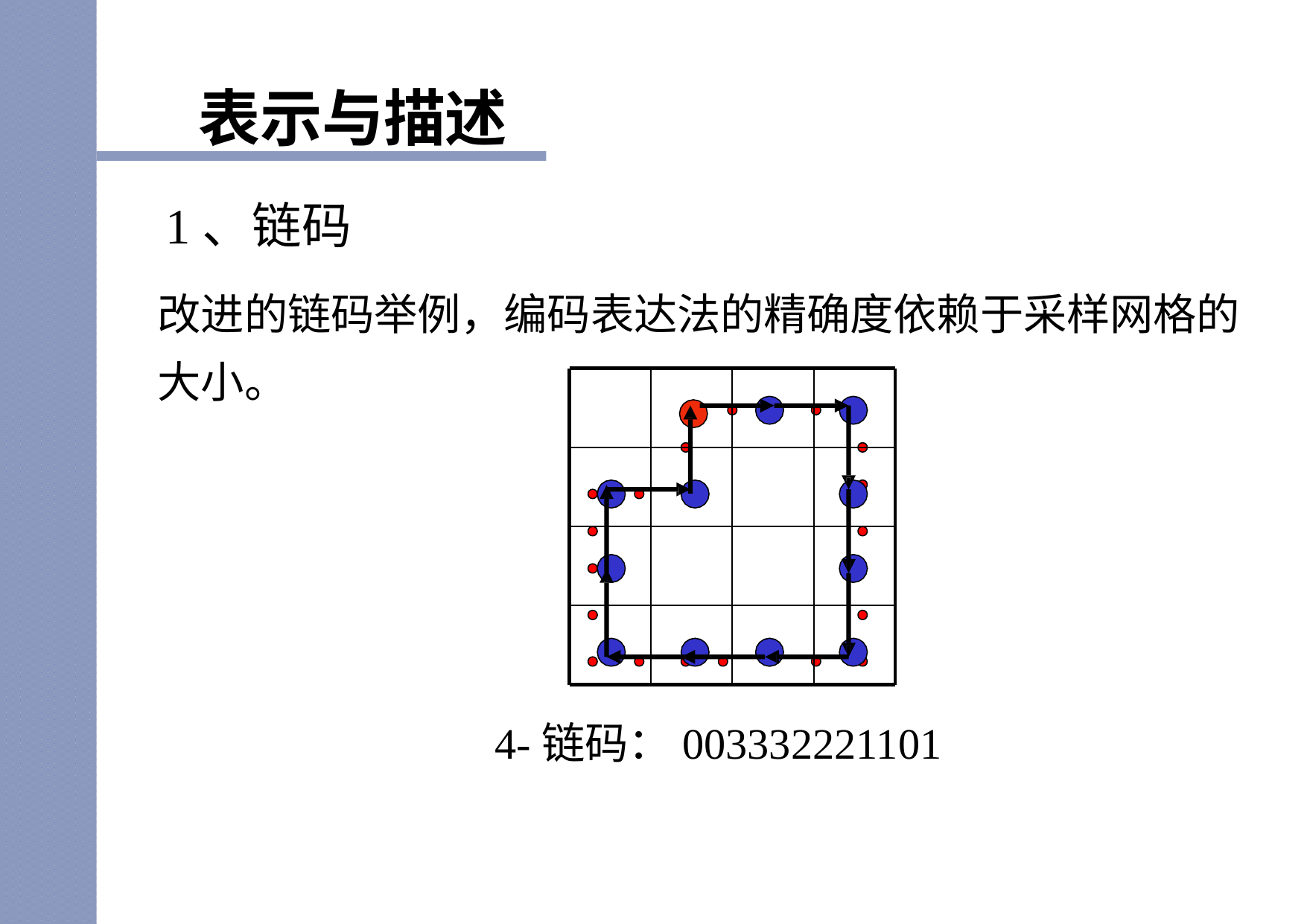

# 表示与描述
1、链码
改进的链码举例，编码表达法的精确度依赖于采样网格的大小。

4-链码：003332221101